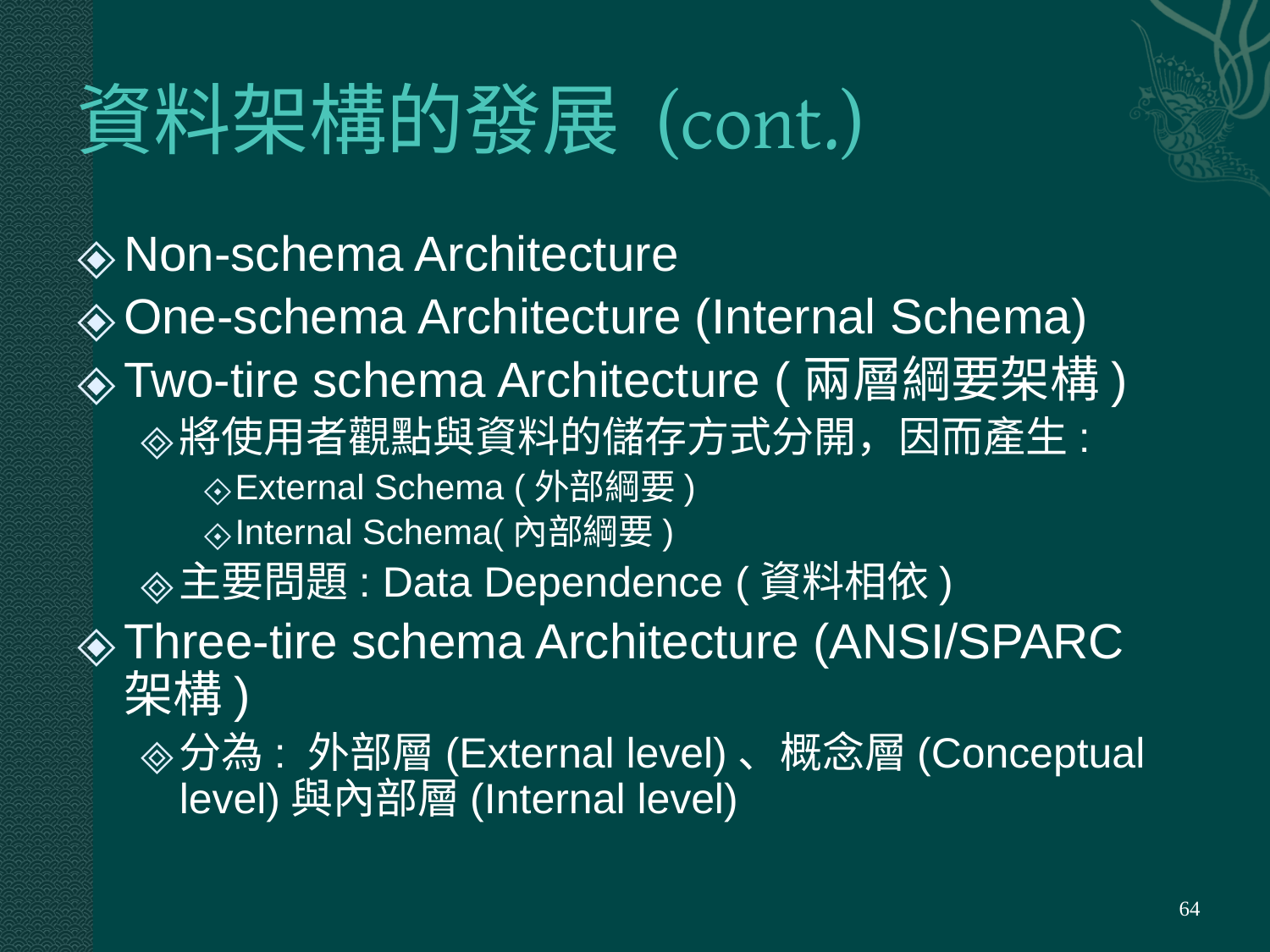

# 資料架構的發展 (cont.)
Non-schema Architecture
One-schema Architecture (Internal Schema)
Two-tire schema Architecture (兩層綱要架構)
將使用者觀點與資料的儲存方式分開，因而產生:
External Schema (外部綱要)
Internal Schema(內部綱要)
主要問題: Data Dependence (資料相依)
Three-tire schema Architecture (ANSI/SPARC 架構)
分為: 外部層(External level)、概念層(Conceptual level)與內部層(Internal level)
64